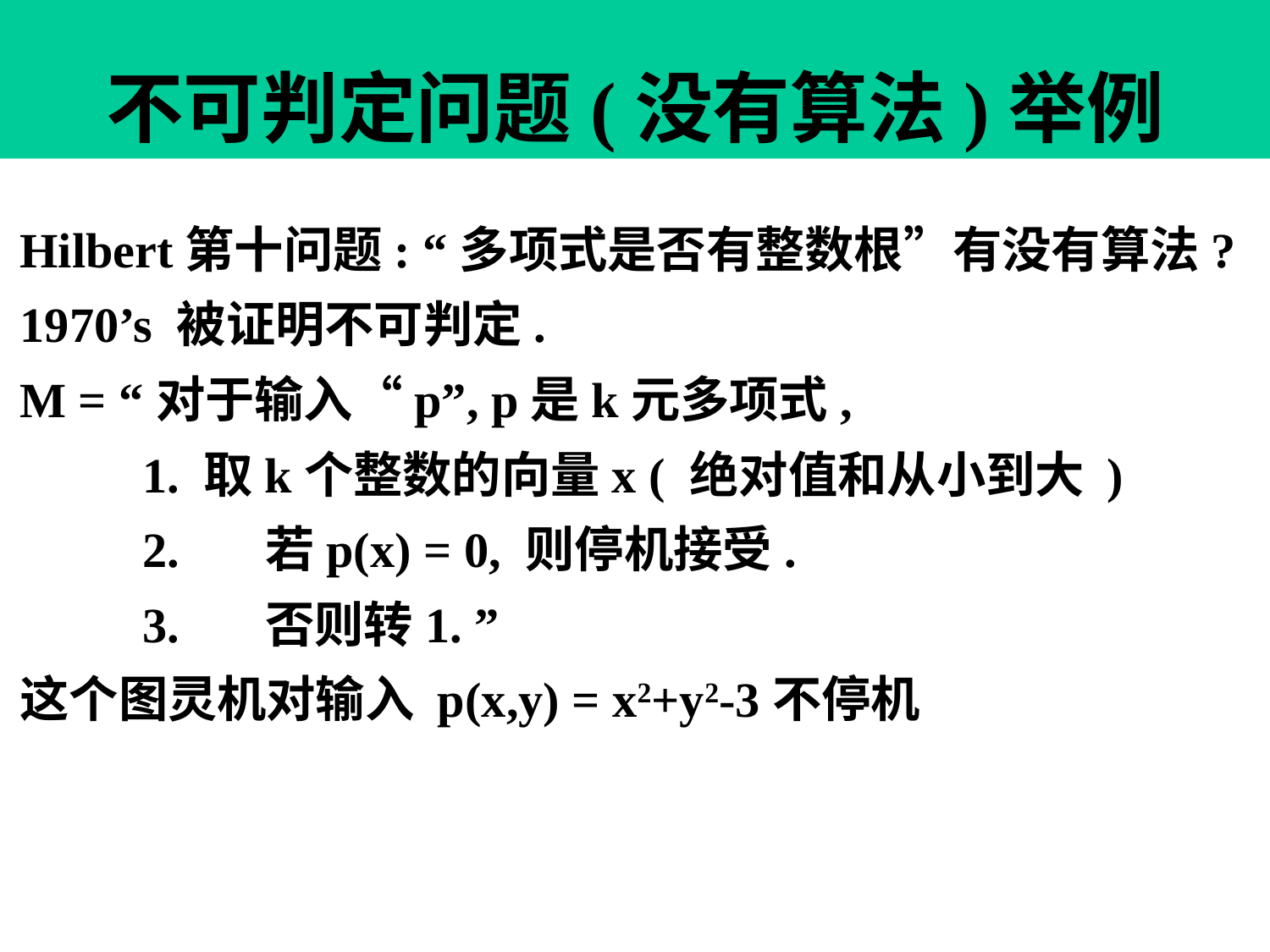

不可判定问题(没有算法)举例
Hilbert第十问题: “多项式是否有整数根”有没有算法?
1970’s 被证明不可判定.
M = “对于输入“p”, p是k元多项式,
          1. 取k个整数的向量x ( 绝对值和从小到大 )
          2.      若p(x) = 0, 则停机接受.
          3.      否则转1. ”
这个图灵机对输入 p(x,y) = x2+y2-3不停机